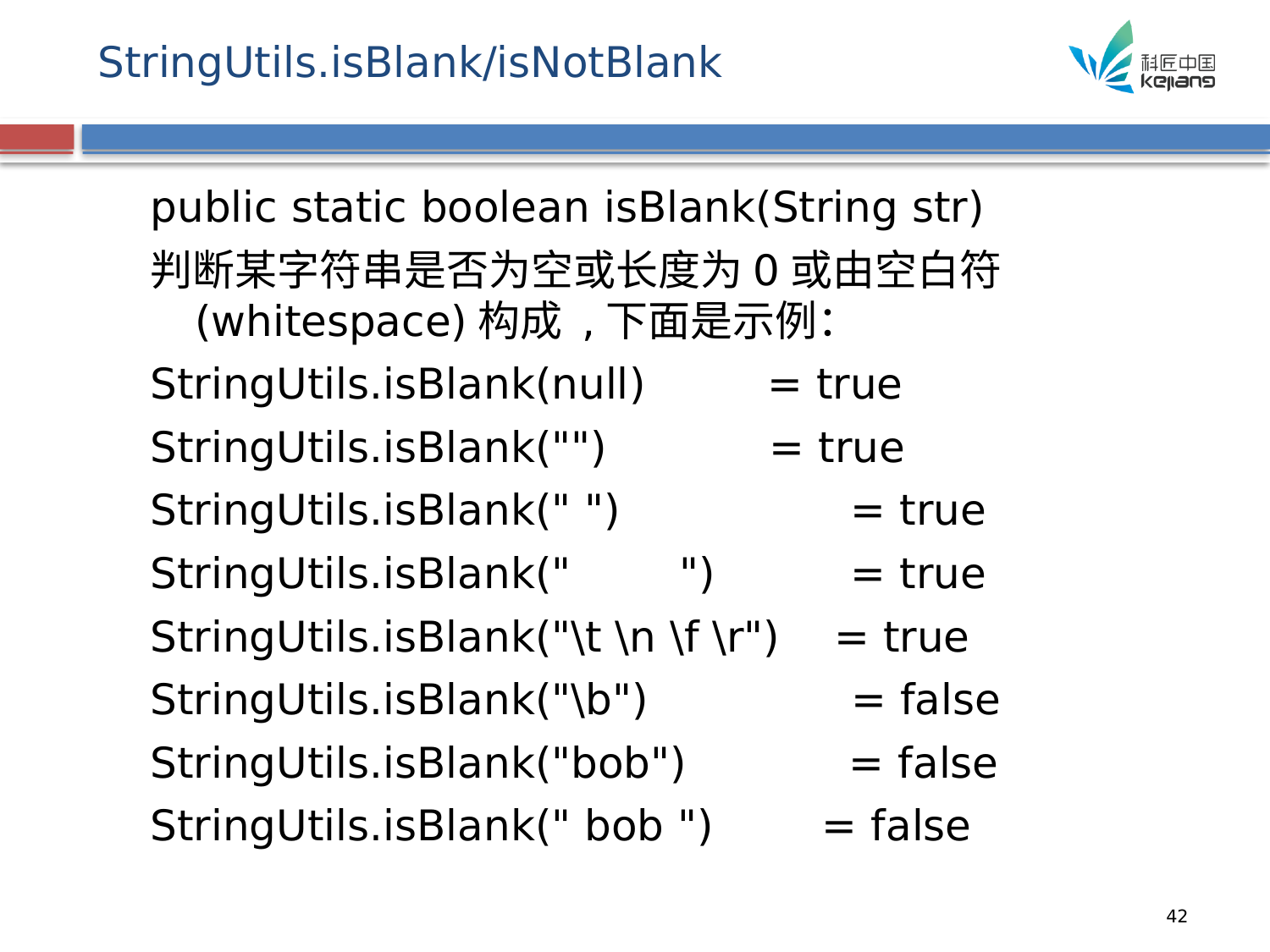

# StringUtils.isBlank/isNotBlank
public static boolean isBlank(String str)
判断某字符串是否为空或长度为0或由空白符(whitespace)构成 ,下面是示例：
StringUtils.isBlank(null)         = true
StringUtils.isBlank("")            = true
StringUtils.isBlank(" ")                 = true
StringUtils.isBlank("        ")          = true
StringUtils.isBlank("\t \n \f \r")    = true
StringUtils.isBlank("\b")               = false
StringUtils.isBlank("bob")            = false
StringUtils.isBlank(" bob ")        = false
42